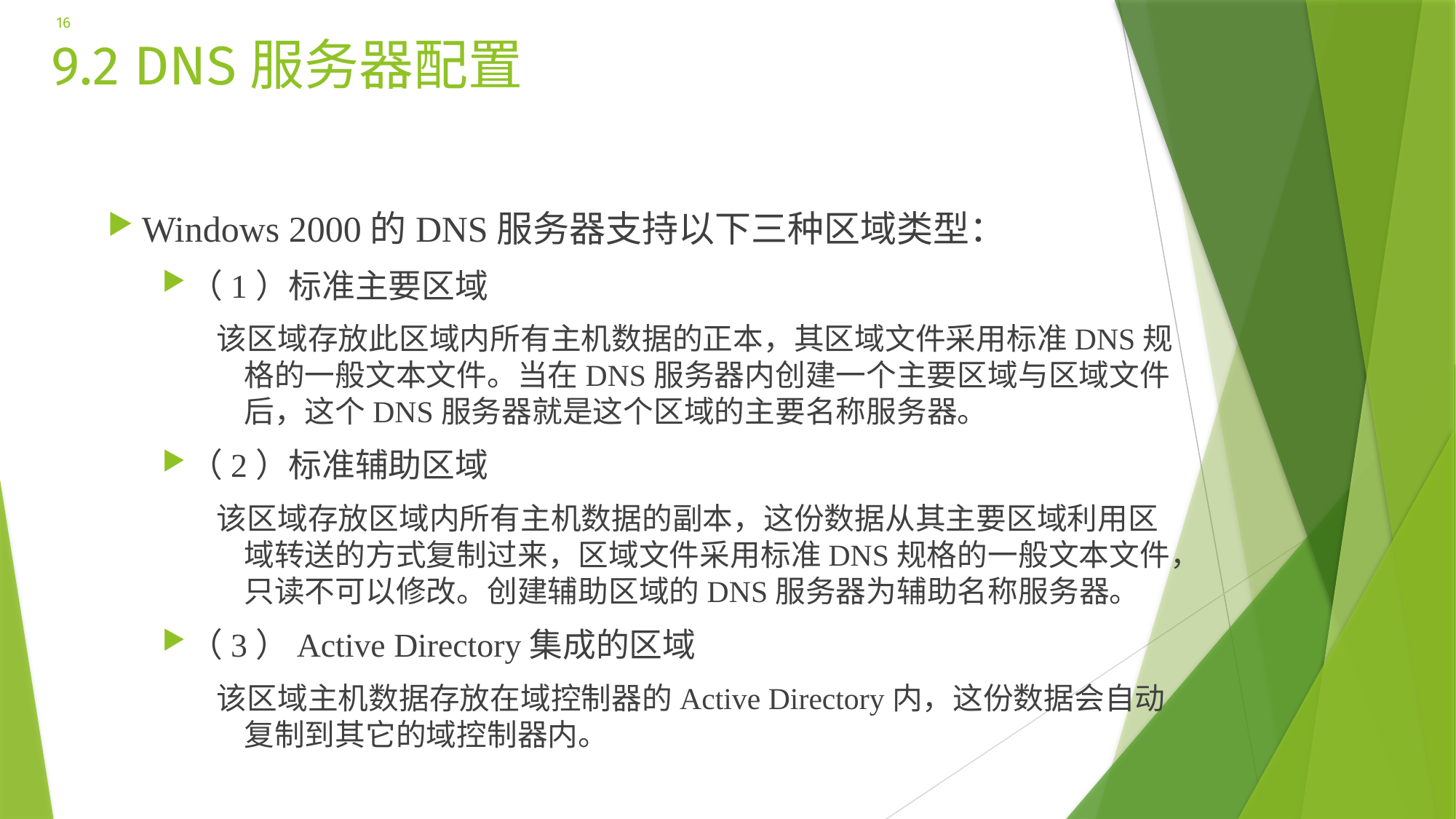

16
# 9.2 DNS服务器配置
Windows 2000的DNS服务器支持以下三种区域类型：
（1）标准主要区域
该区域存放此区域内所有主机数据的正本，其区域文件采用标准DNS规格的一般文本文件。当在DNS服务器内创建一个主要区域与区域文件后，这个DNS服务器就是这个区域的主要名称服务器。
（2）标准辅助区域
该区域存放区域内所有主机数据的副本，这份数据从其主要区域利用区域转送的方式复制过来，区域文件采用标准DNS规格的一般文本文件，只读不可以修改。创建辅助区域的DNS服务器为辅助名称服务器。
（3）Active Directory集成的区域
该区域主机数据存放在域控制器的Active Directory内，这份数据会自动复制到其它的域控制器内。